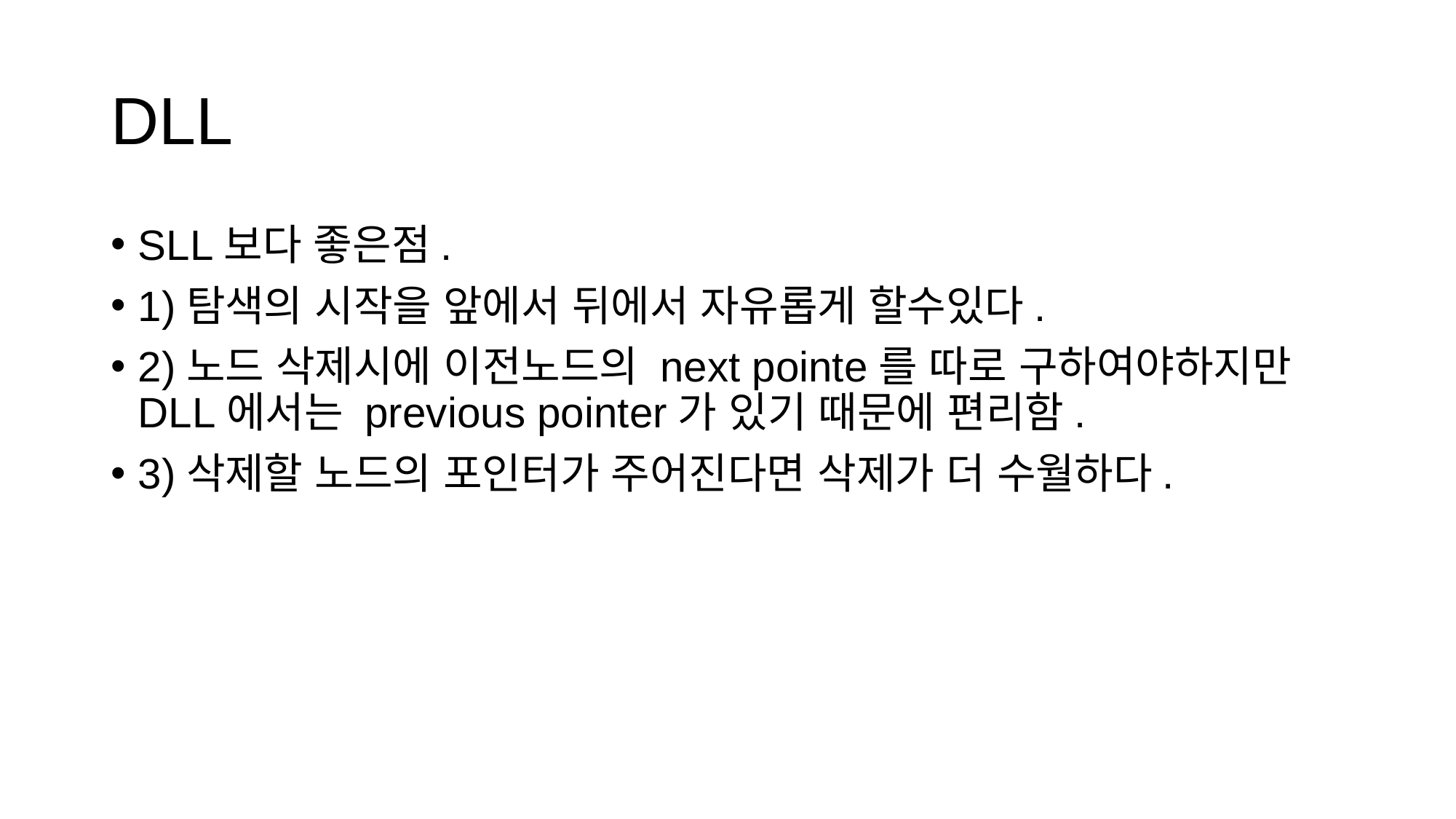

# DLL
SLL보다 좋은점.
1)탐색의 시작을 앞에서 뒤에서 자유롭게 할수있다.
2)노드 삭제시에 이전노드의 next pointe를 따로 구하여야하지만 DLL에서는 previous pointer가 있기 때문에 편리함.
3)삭제할 노드의 포인터가 주어진다면 삭제가 더 수월하다.